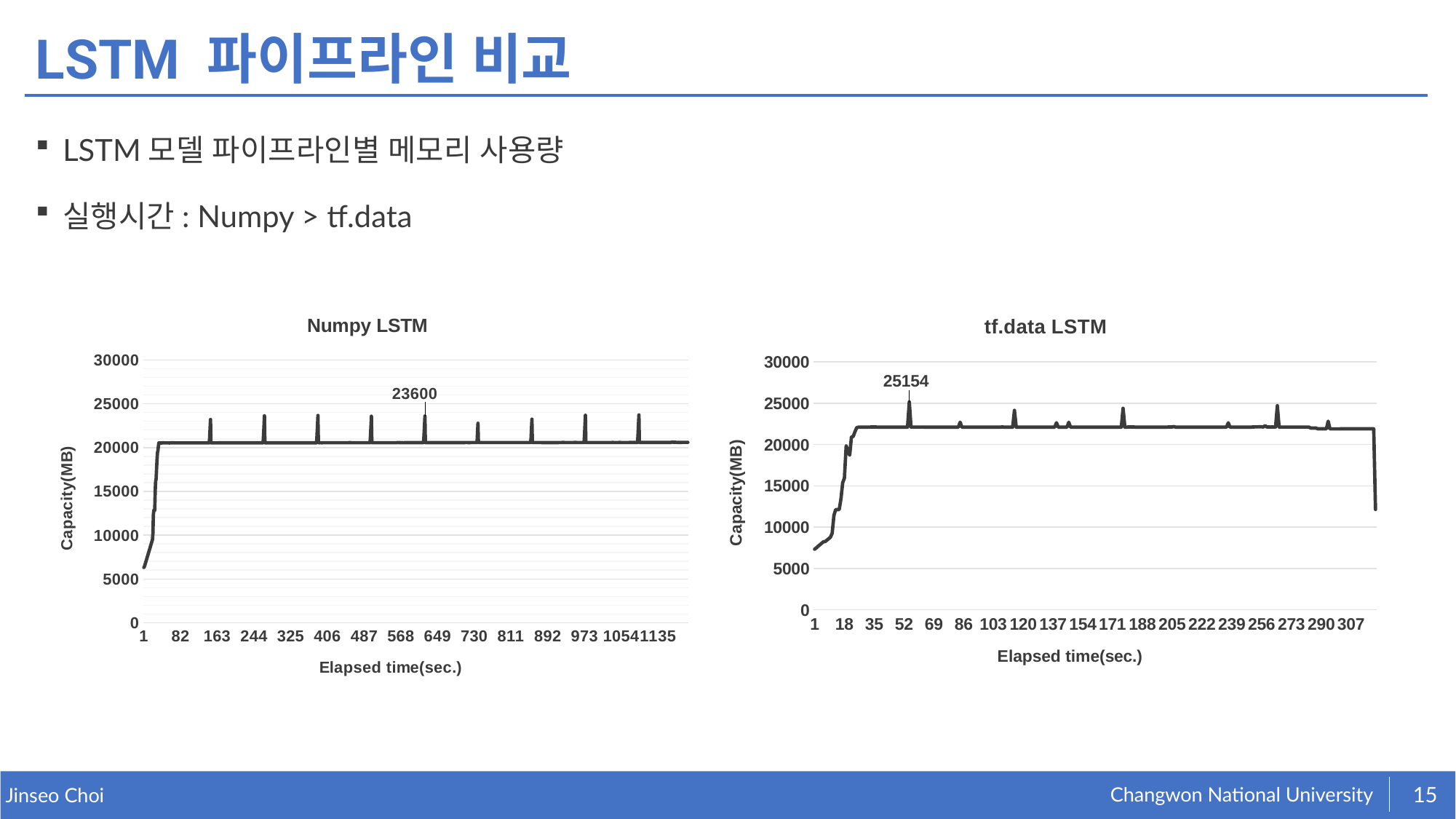

# LSTM 파이프라인 비교
LSTM모델 파이프라인별 메모리 사용량
실행시간: Numpy > tf.data

### Chart: Numpy LSTM

| Category |  |
|---|---|

### Chart: tf.data LSTM

| Category |  |
|---|---|
15